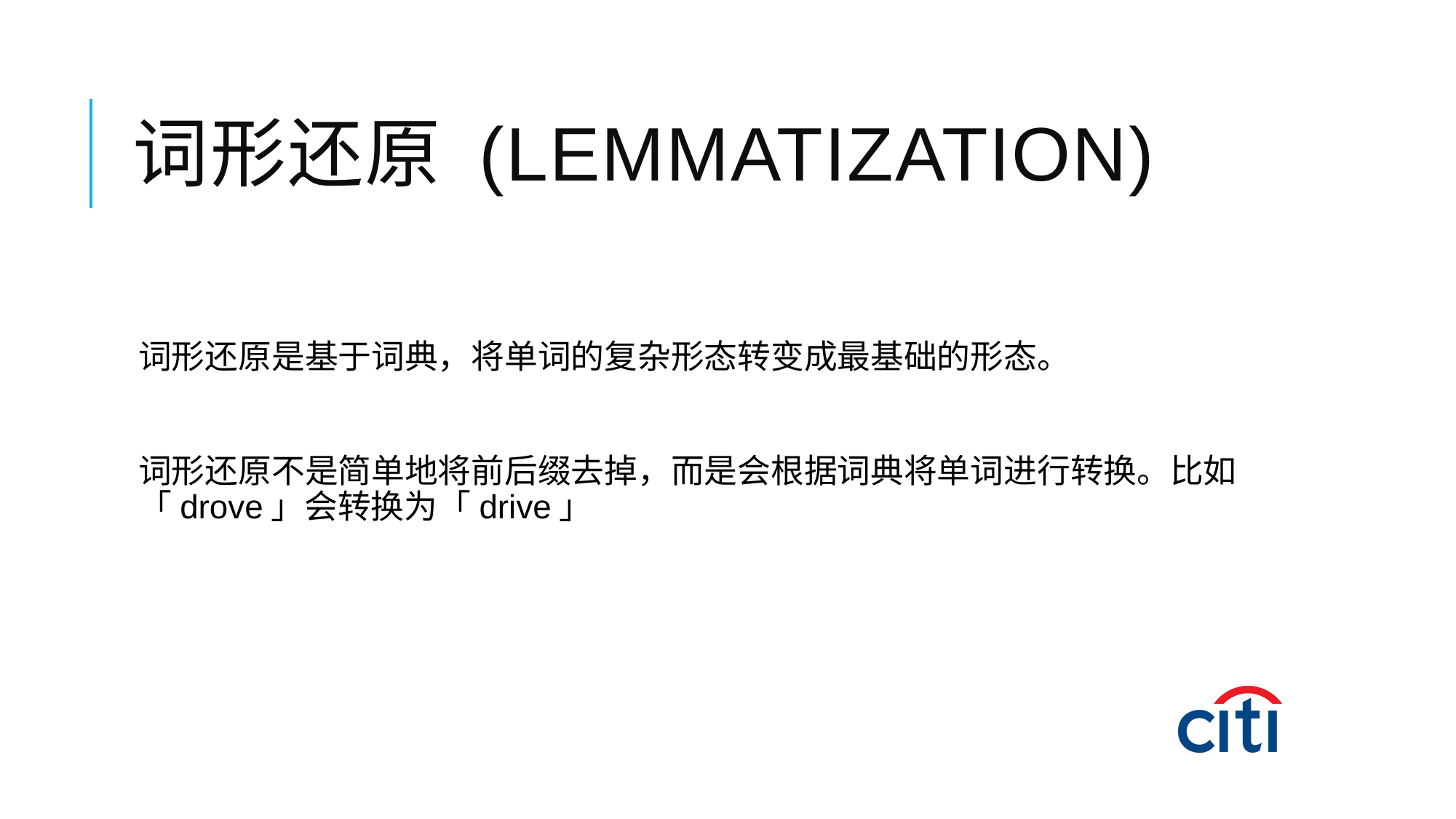

# 词形还原 (Lemmatization)

词形还原是基于词典，将单词的复杂形态转变成最基础的形态。

词形还原不是简单地将前后缀去掉，而是会根据词典将单词进行转换。比如「drove」会转换为「drive」